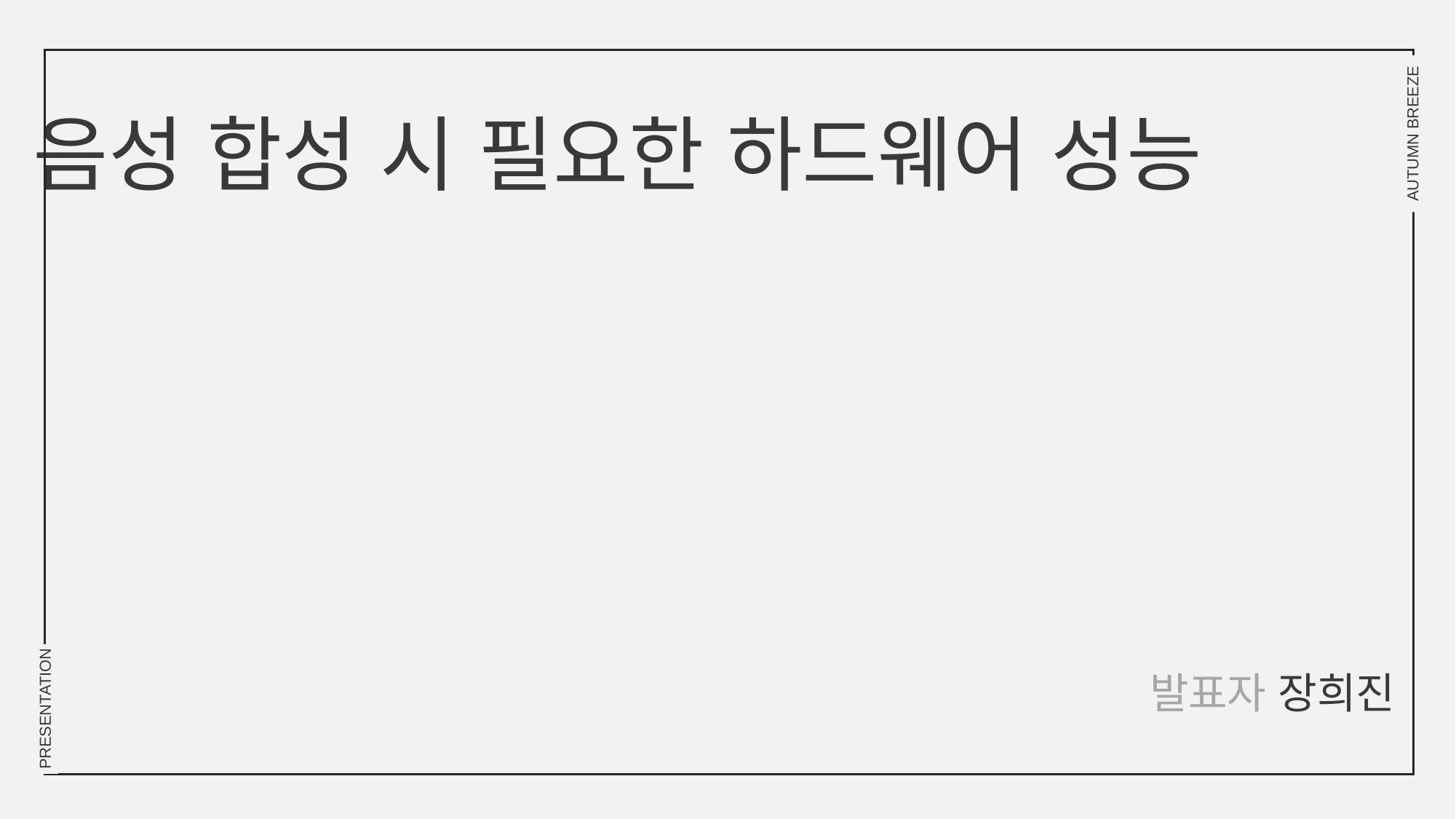

음성 합성 시 필요한 하드웨어 성능
AUTUMN BREEZE
발표자 장희진

PRESENTATION